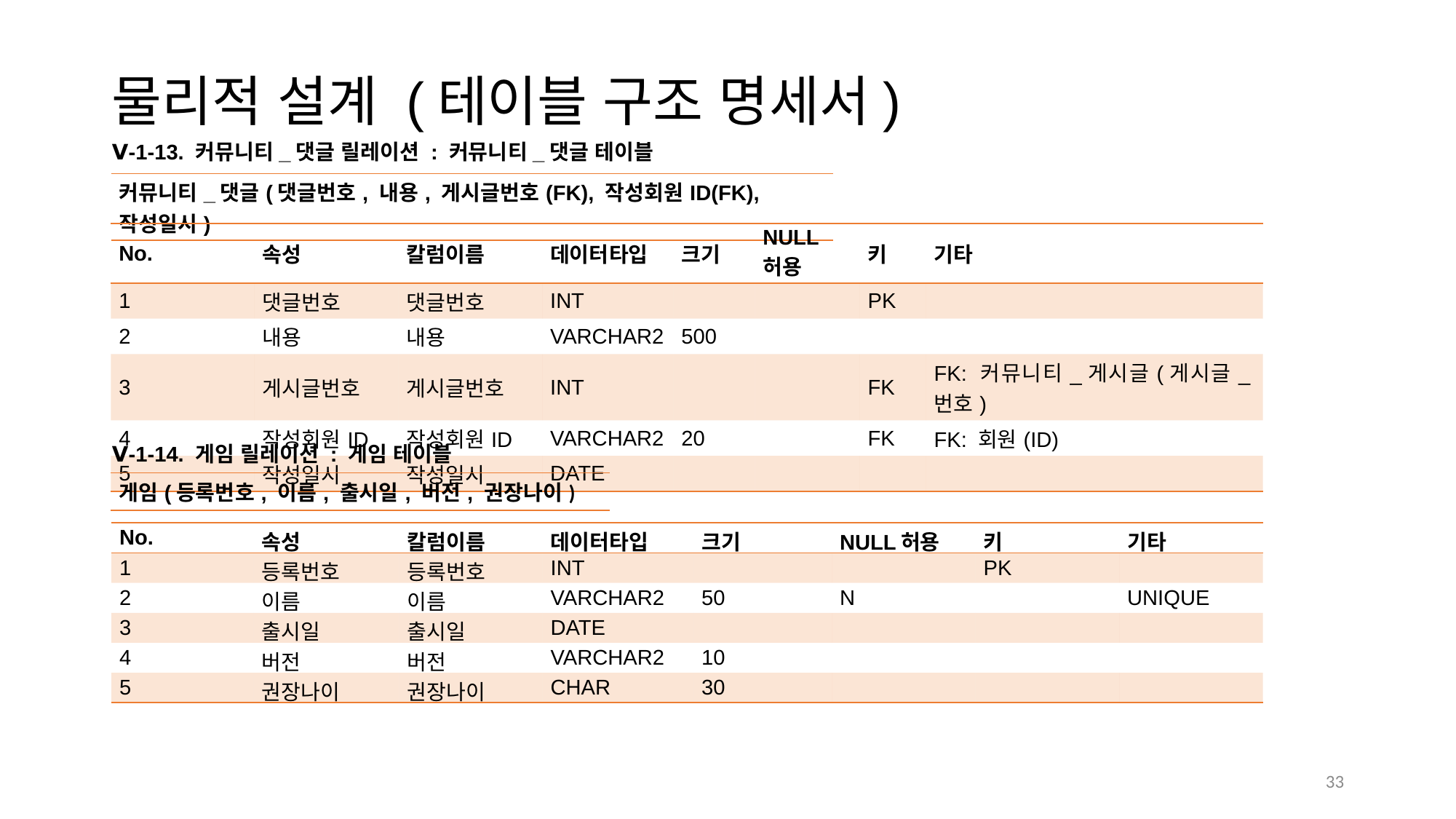

물리적 설계 (테이블 구조 명세서)
Ⅴ-1-13. 커뮤니티_댓글 릴레이션 : 커뮤니티_댓글 테이블
| 커뮤니티\_댓글(댓글번호, 내용, 게시글번호(FK), 작성회원ID(FK), 작성일시) |
| --- |
| No. | 속성 | 칼럼이름 | 데이터타입 | 크기 | NULL허용 | 키 | 기타 |
| --- | --- | --- | --- | --- | --- | --- | --- |
| 1 | 댓글번호 | 댓글번호 | INT |  |  | PK |  |
| 2 | 내용 | 내용 | VARCHAR2 | 500 |  |  |  |
| 3 | 게시글번호 | 게시글번호 | INT |  |  | FK | FK: 커뮤니티\_게시글(게시글\_번호) |
| 4 | 작성회원ID | 작성회원ID | VARCHAR2 | 20 |  | FK | FK: 회원(ID) |
| 5 | 작성일시 | 작성일시 | DATE |  |  |  |  |
Ⅴ-1-14. 게임 릴레이션 : 게임 테이블
| 게임(등록번호, 이름, 출시일, 버전, 권장나이) |
| --- |
| No. | 속성 | 칼럼이름 | 데이터타입 | 크기 | NULL허용 | 키 | 기타 |
| --- | --- | --- | --- | --- | --- | --- | --- |
| 1 | 등록번호 | 등록번호 | INT |  |  | PK |  |
| 2 | 이름 | 이름 | VARCHAR2 | 50 | N |  | UNIQUE |
| 3 | 출시일 | 출시일 | DATE |  |  |  |  |
| 4 | 버전 | 버전 | VARCHAR2 | 10 |  |  |  |
| 5 | 권장나이 | 권장나이 | CHAR | 30 |  |  |  |
33